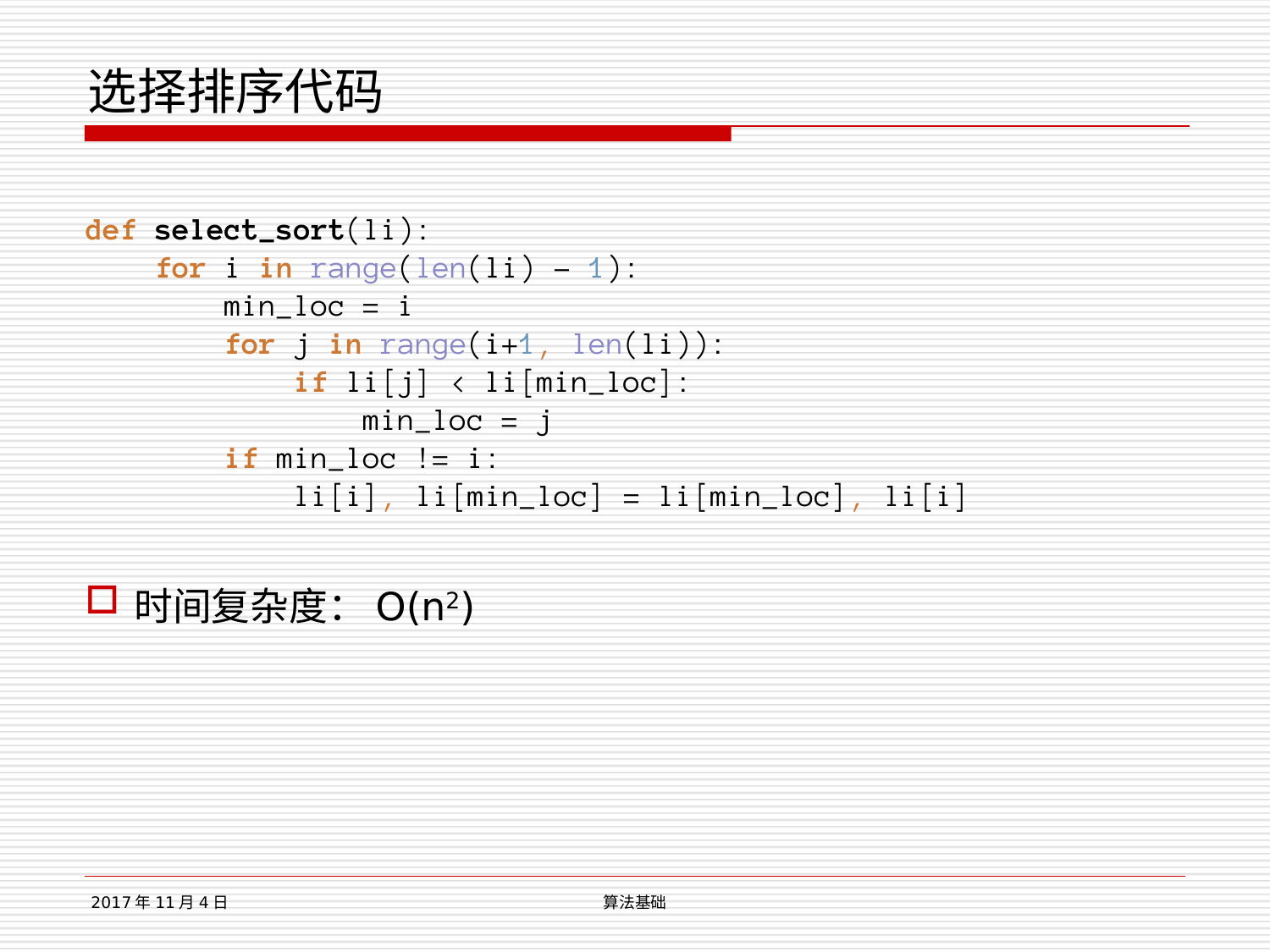

# 选择排序代码
def select_sort(li):
    for i in range(len(li) - 1):
        min_loc = i
        for j in range(i+1, len(li)):
            if li[j] < li[min_loc]:
                min_loc = j
        if min_loc != i:
            li[i], li[min_loc] = li[min_loc], li[i]
时间复杂度：O(n2)
2017年11月4日
算法基础
23